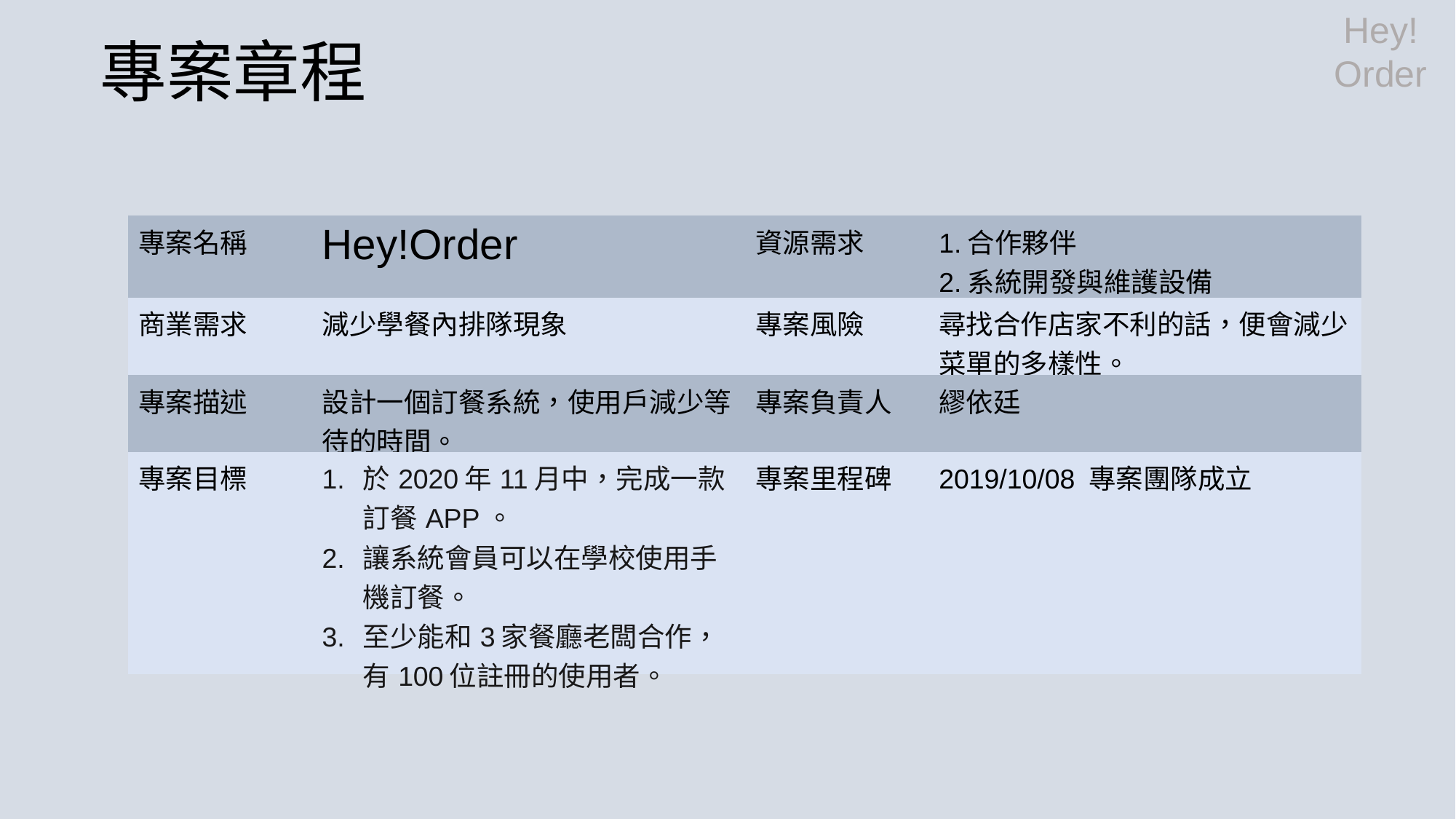

專案章程
Hey!
Order

| 專案名稱 | Hey!Order | 資源需求 | 1.合作夥伴 2.系統開發與維護設備 |
| --- | --- | --- | --- |
| 商業需求 | 減少學餐內排隊現象 | 專案風險 | 尋找合作店家不利的話，便會減少菜單的多樣性。 |
| 專案描述 | 設計一個訂餐系統，使用戶減少等待的時間。 | 專案負責人 | 繆依廷 |
| 專案目標 | 於2020年11月中，完成一款訂餐APP。 讓系統會員可以在學校使用手機訂餐。 至少能和3家餐廳老闆合作，有100位註冊的使用者。 | 專案里程碑 | 2019/10/08 專案團隊成立 |